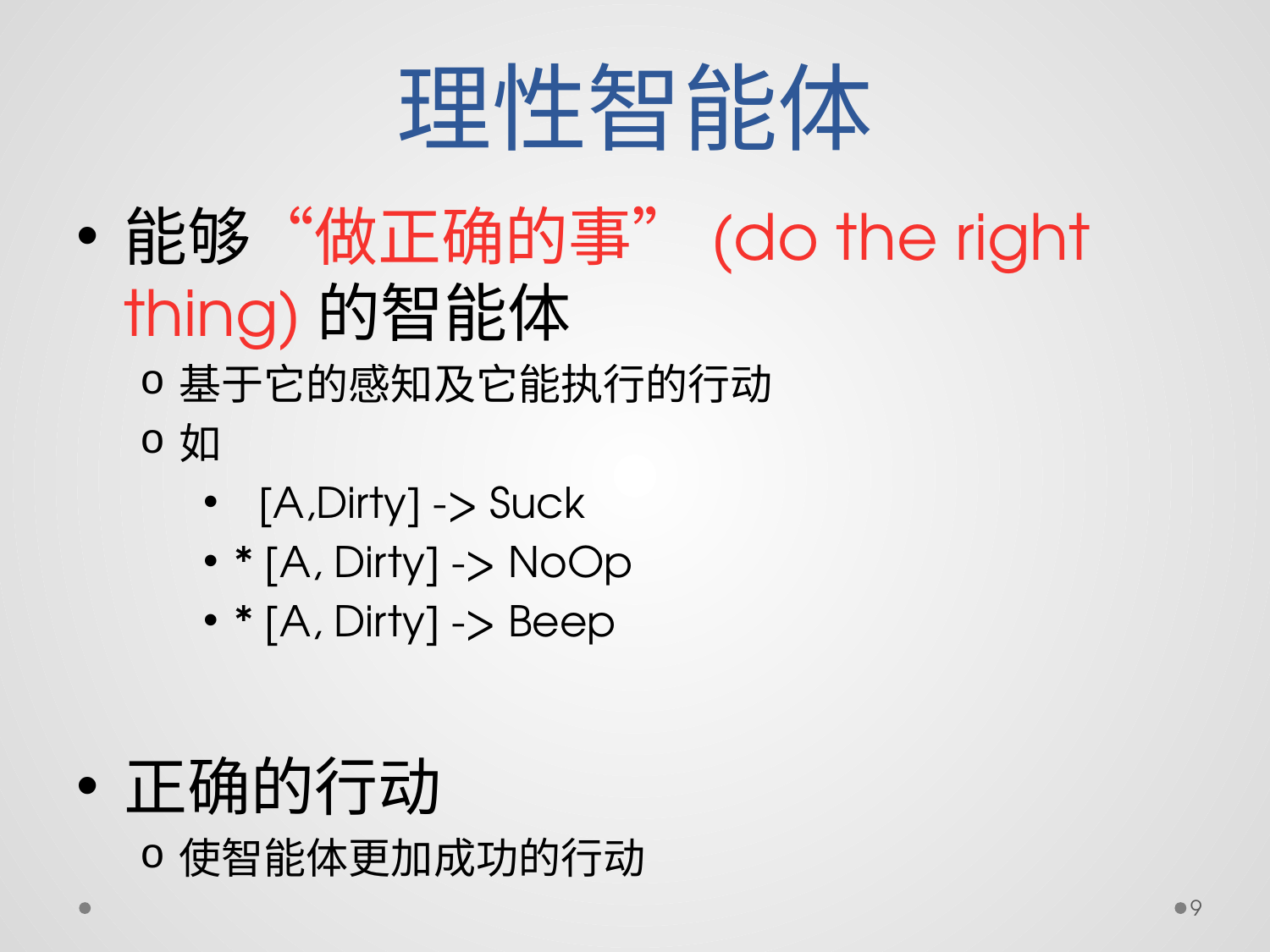

# 理性智能体
能够“做正确的事”(do the right thing)的智能体
基于它的感知及它能执行的行动
如
  [A,Dirty] -> Suck
* [A, Dirty] -> NoOp
* [A, Dirty] -> Beep

正确的行动
使智能体更加成功的行动
9